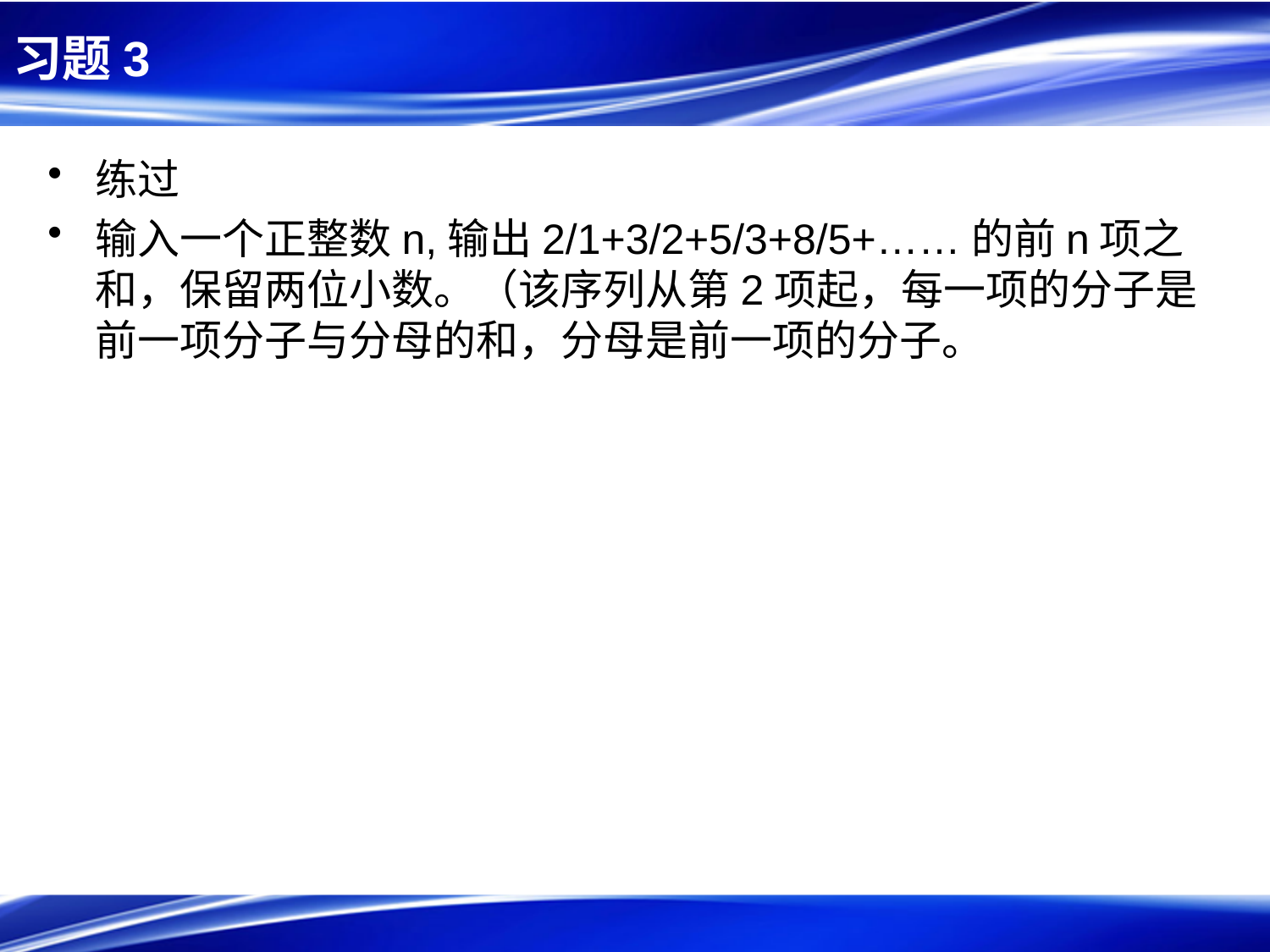

# 习题3
练过
输入一个正整数n,输出2/1+3/2+5/3+8/5+……的前n项之和，保留两位小数。（该序列从第2项起，每一项的分子是前一项分子与分母的和，分母是前一项的分子。